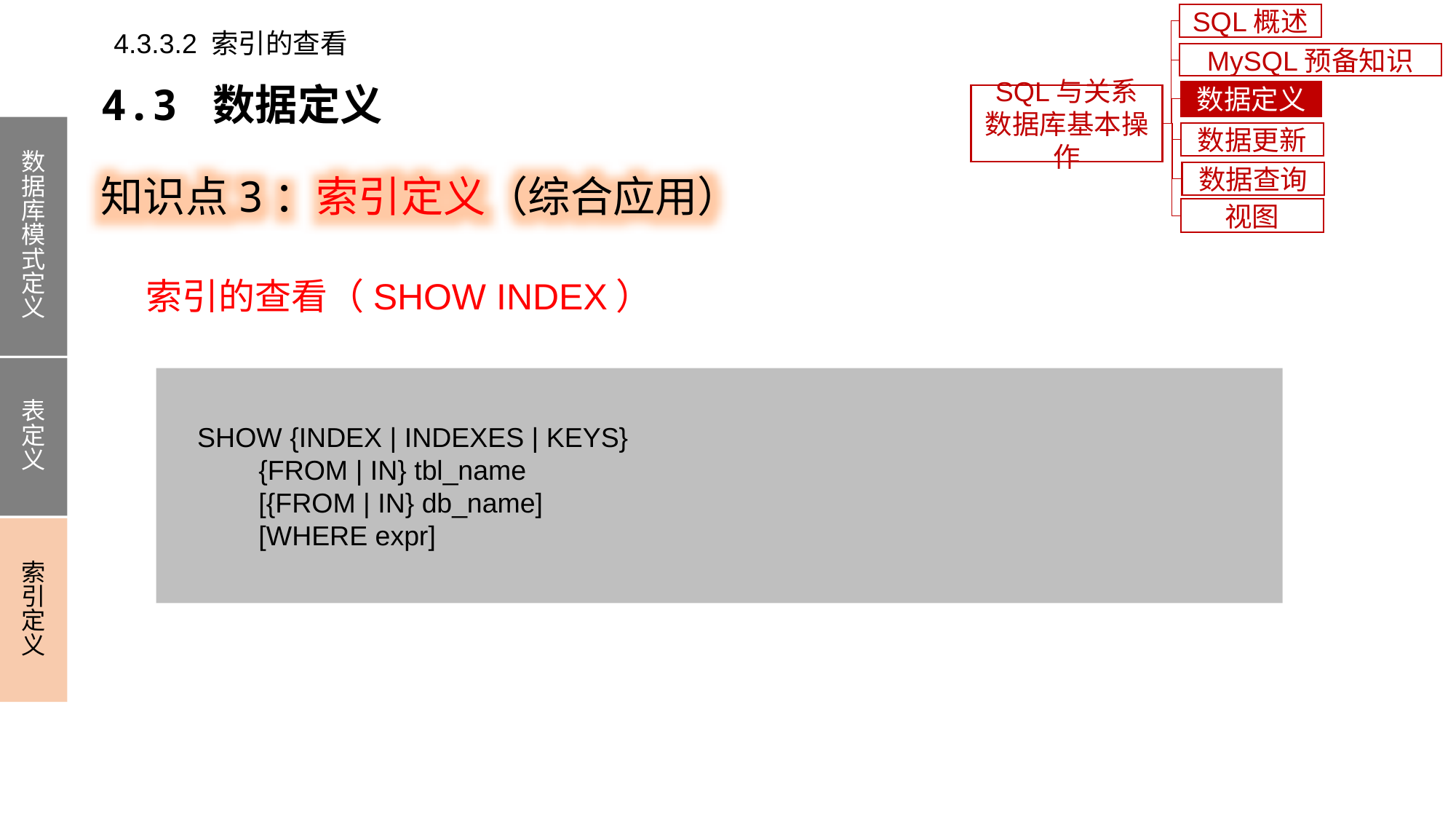

SQL概述
4.3.3.2 索引的查看
MySQL预备知识
4.3 数据定义
数据定义
SQL与关系数据库基本操作
数据库模式定义
表定义
索引定义
数据更新
知识点3：索引定义（综合应用）
数据查询
视图
索引的查看（SHOW INDEX）
    SHOW {INDEX | INDEXES | KEYS}
            {FROM | IN} tbl_name
            [{FROM | IN} db_name]
            [WHERE expr]